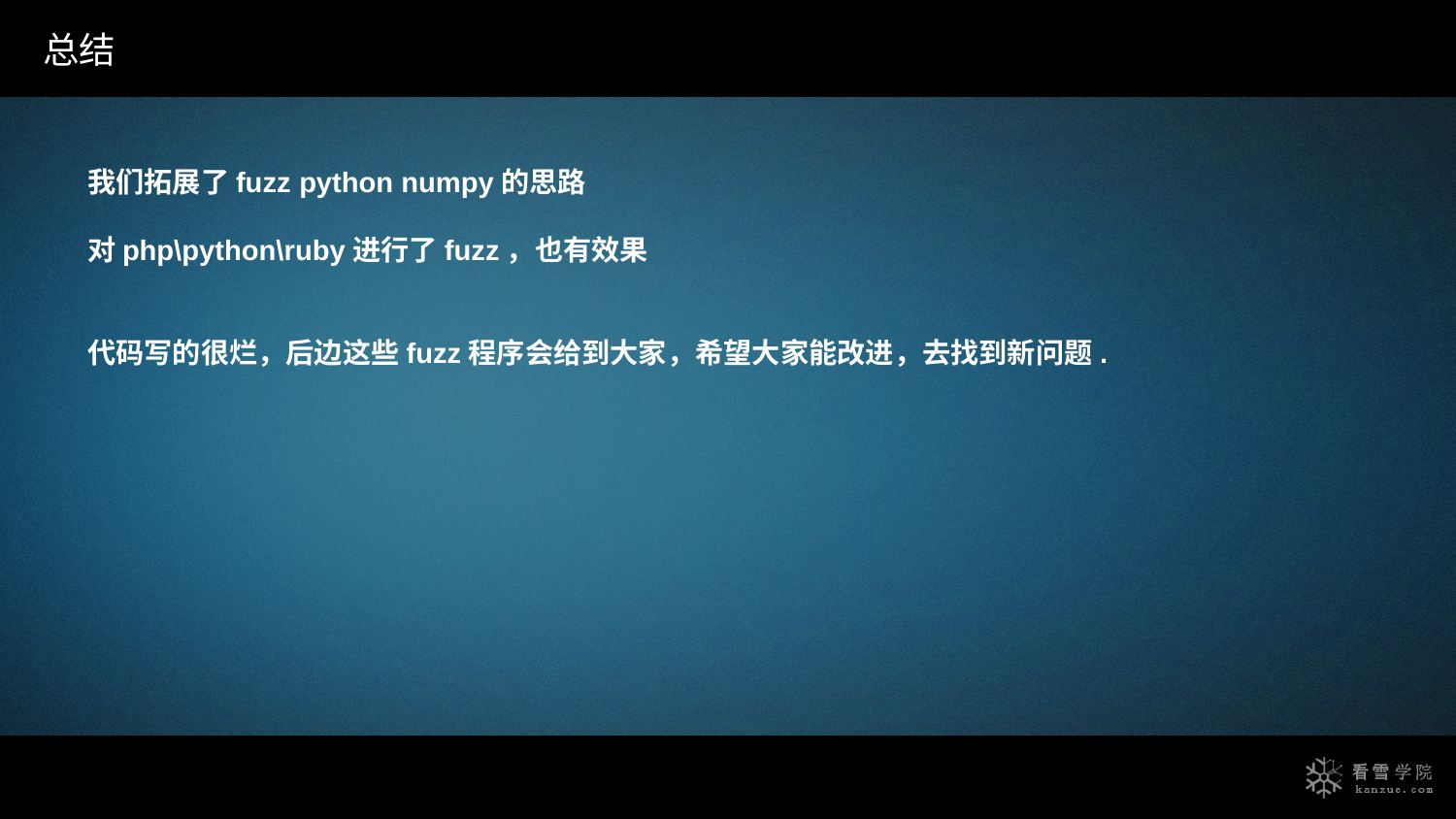

总结
我们拓展了fuzz python numpy的思路

对php\python\ruby进行了fuzz，也有效果

代码写的很烂，后边这些fuzz程序会给到大家，希望大家能改进，去找到新问题.